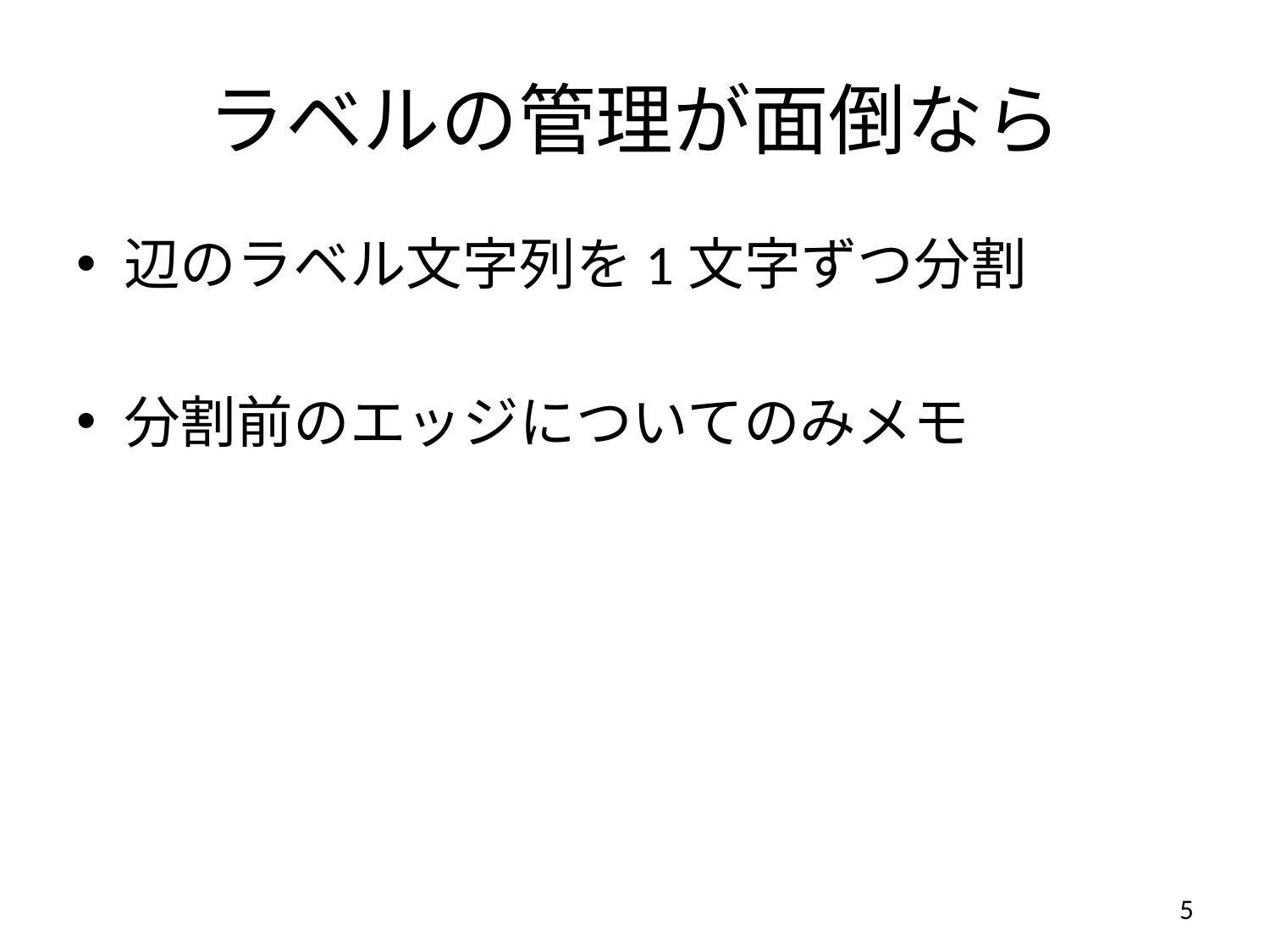

# ラベルの管理が面倒なら
辺のラベル文字列を1文字ずつ分割

分割前のエッジについてのみメモ
5